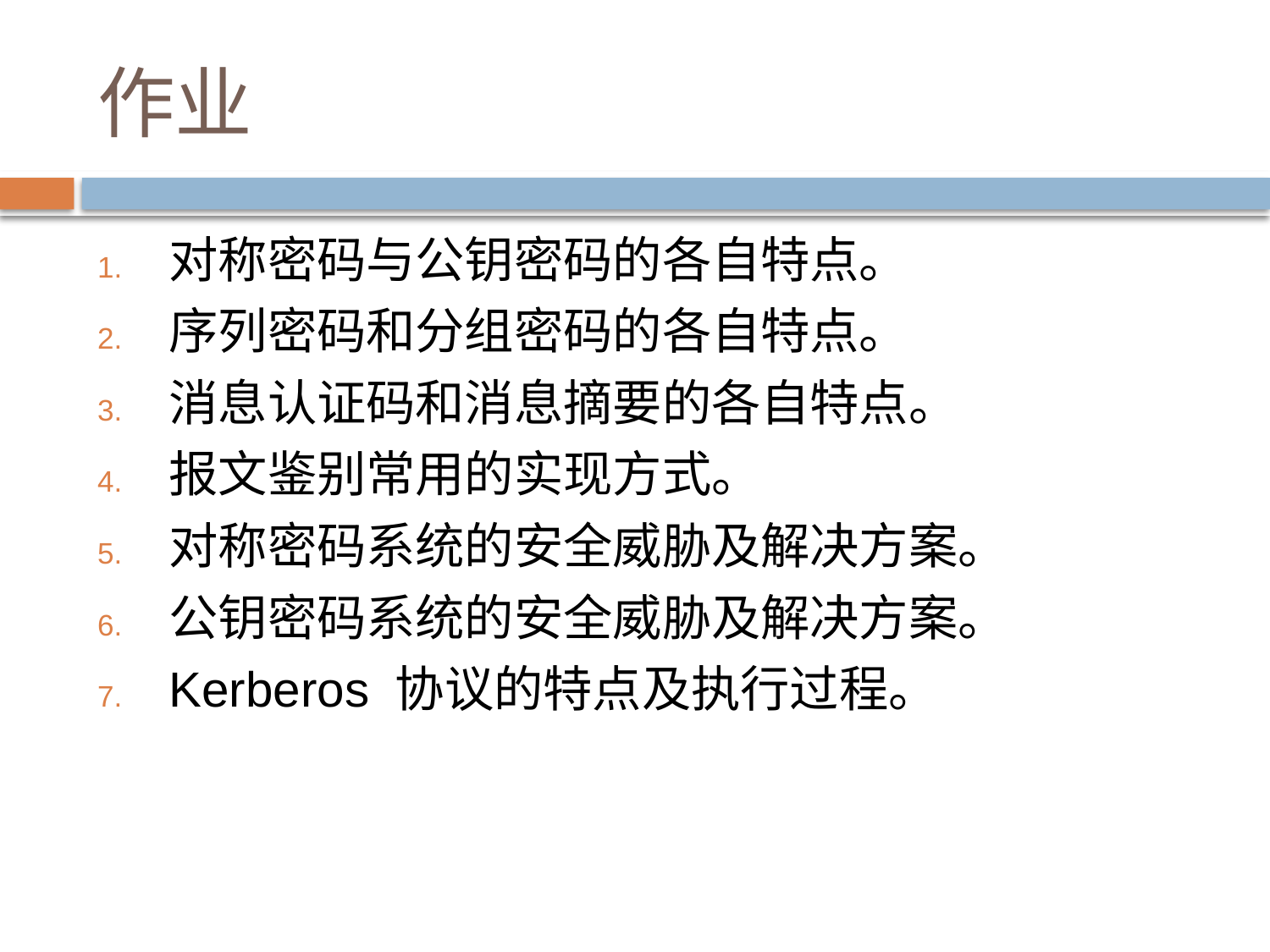

# 作业
对称密码与公钥密码的各自特点。
序列密码和分组密码的各自特点。
消息认证码和消息摘要的各自特点。
报文鉴别常用的实现方式。
对称密码系统的安全威胁及解决方案。
公钥密码系统的安全威胁及解决方案。
Kerberos 协议的特点及执行过程。